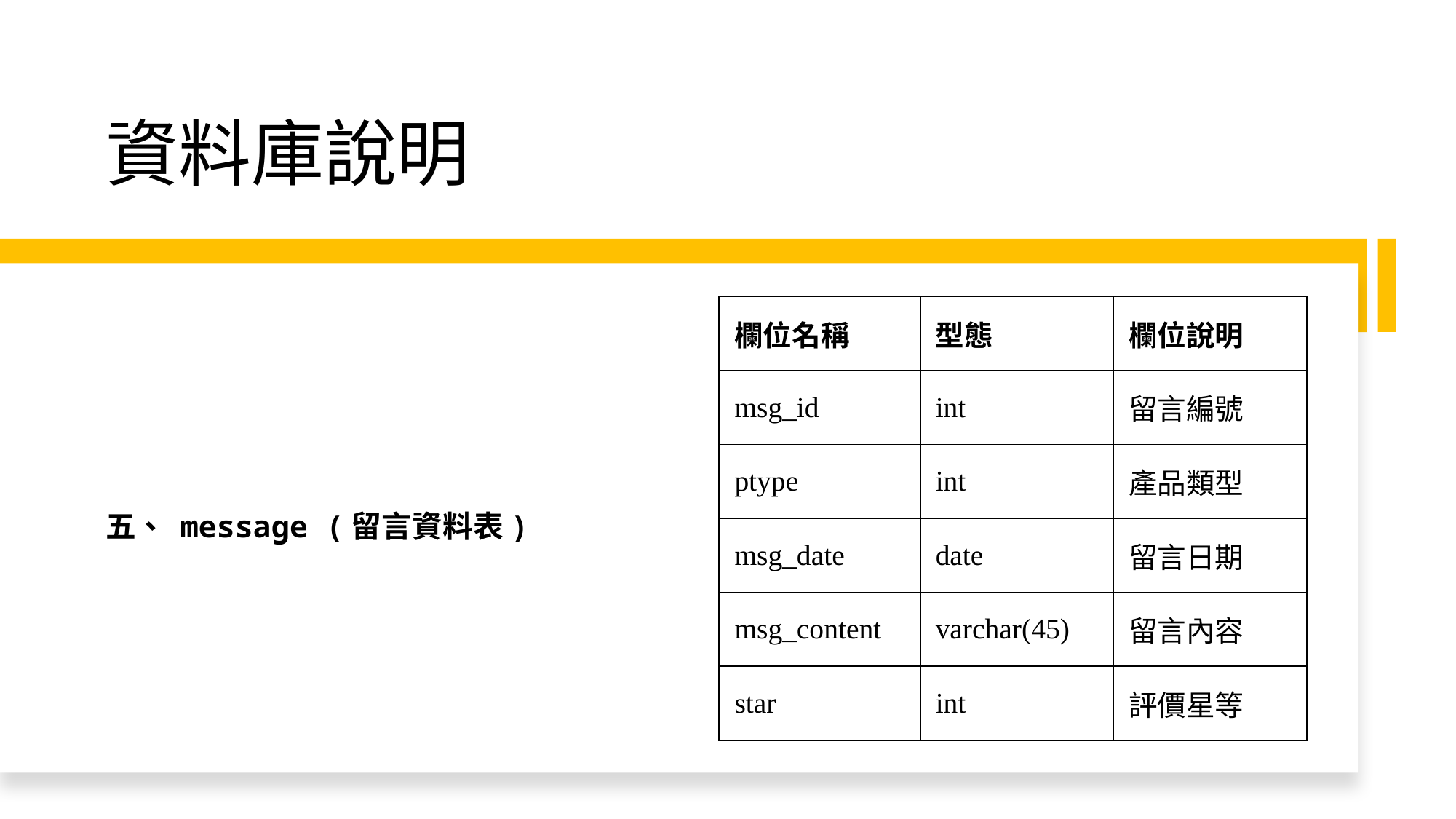

# 資料庫說明

| 欄位名稱 | 型態 | 欄位說明 |
| --- | --- | --- |
| msg\_id | int | 留言編號 |
| ptype | int | 產品類型 |
| msg\_date | date | 留言日期 |
| msg\_content | varchar(45) | 留言內容 |
| star | int | 評價星等 |
五、 message (留言資料表)